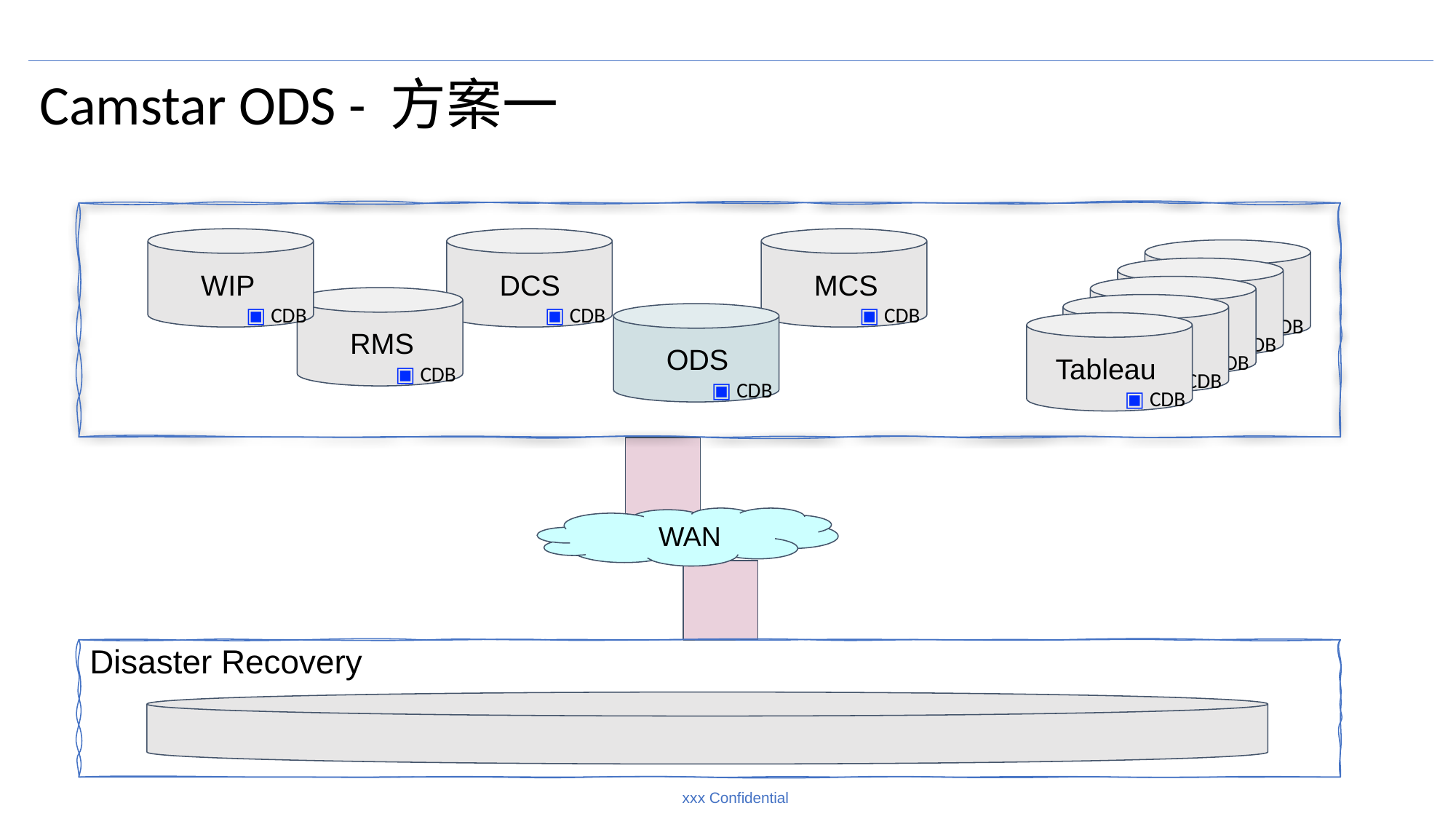

# Camstar ODS - 方案一

       WIP
▣ CDB
       DCS
▣ CDB
       MCS
▣ CDB
       ODS
▣ CDB
       ODS
▣ CDB
       ODS
▣ CDB
       RMS
▣ CDB
       ODS
▣ CDB
       ODS
▣ CDB
   Tableau
▣ CDB

         WAN

Disaster Recovery